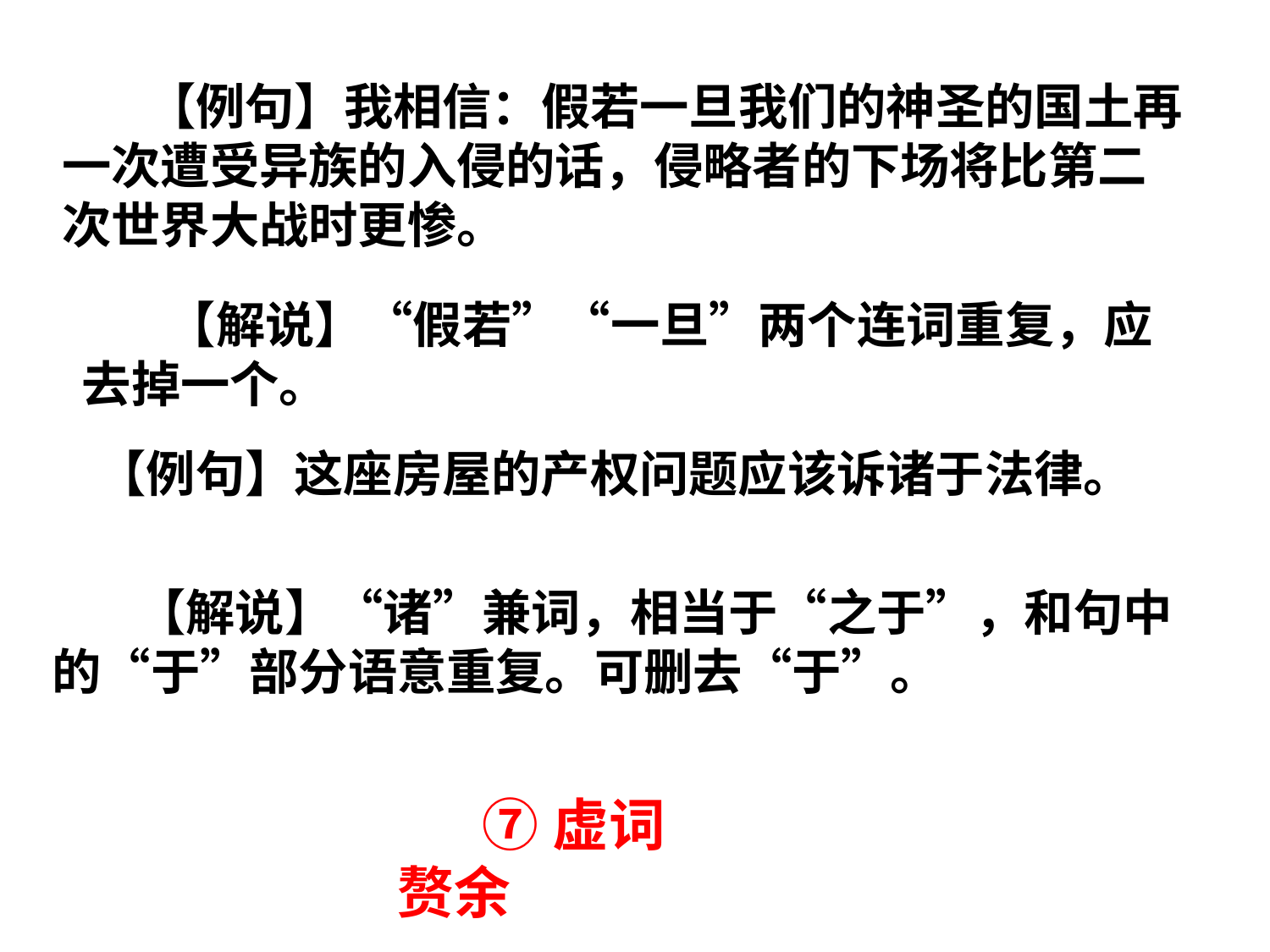

【例句】我相信：假若一旦我们的神圣的国土再一次遭受异族的入侵的话，侵略者的下场将比第二次世界大战时更惨。
【解说】“假若”“一旦”两个连词重复，应去掉一个。
【例句】这座房屋的产权问题应该诉诸于法律。
【解说】“诸”兼词，相当于“之于”，和句中的“于”部分语意重复。可删去“于”。
⑦虚词赘余